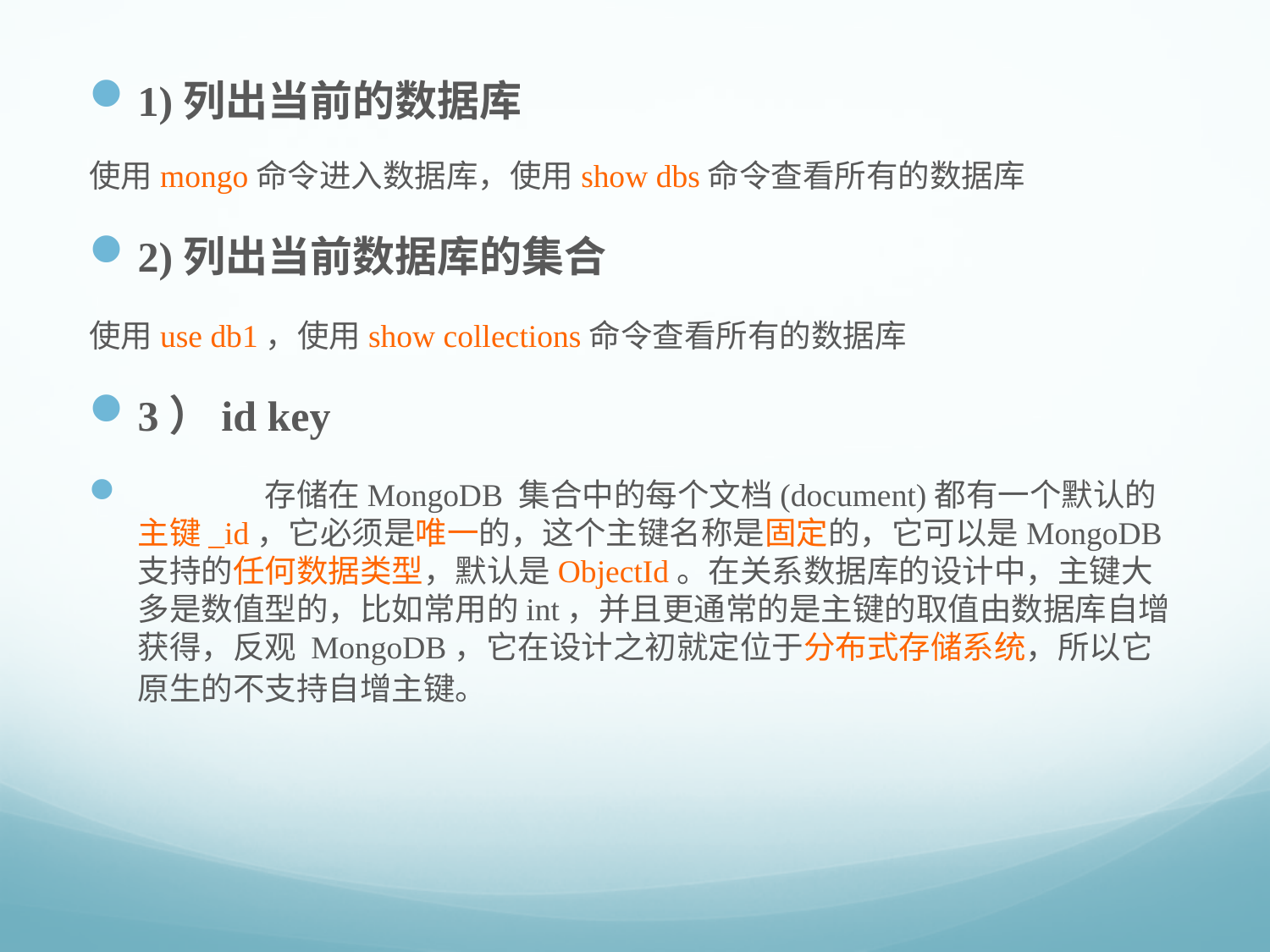

1)列出当前的数据库
使用mongo命令进入数据库，使用show dbs命令查看所有的数据库
2)列出当前数据库的集合
使用use db1，使用show collections命令查看所有的数据库
3）id key
  	存储在MongoDB 集合中的每个文档(document)都有一个默认的主键_id，它必须是唯一的，这个主键名称是固定的，它可以是MongoDB 支持的任何数据类型，默认是ObjectId。在关系数据库的设计中，主键大多是数值型的，比如常用的int，并且更通常的是主键的取值由数据库自增获得，反观 MongoDB，它在设计之初就定位于分布式存储系统，所以它原生的不支持自增主键。